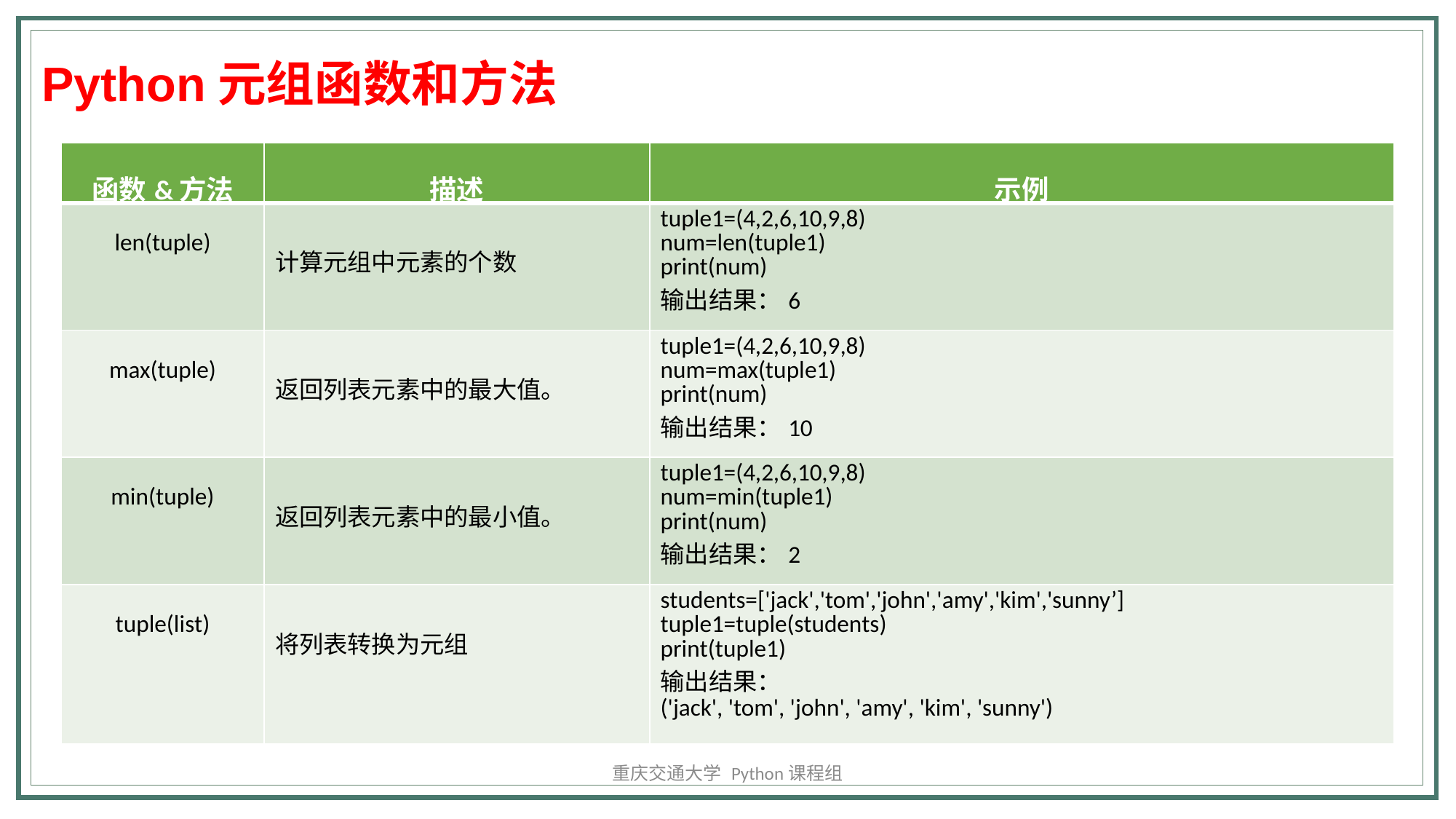

Python元组函数和方法
| 函数&方法 | 描述 | 示例 |
| --- | --- | --- |
| len(tuple) | 计算元组中元素的个数 | tuple1=(4,2,6,10,9,8) num=len(tuple1) print(num) 输出结果：6 |
| max(tuple) | 返回列表元素中的最大值。 | tuple1=(4,2,6,10,9,8) num=max(tuple1) print(num) 输出结果：10 |
| min(tuple) | 返回列表元素中的最小值。 | tuple1=(4,2,6,10,9,8) num=min(tuple1) print(num) 输出结果：2 |
| tuple(list) | 将列表转换为元组 | students=['jack','tom','john','amy','kim','sunny’] tuple1=tuple(students) print(tuple1) 输出结果： ('jack', 'tom', 'john', 'amy', 'kim', 'sunny') |
重庆交通大学 Python课程组